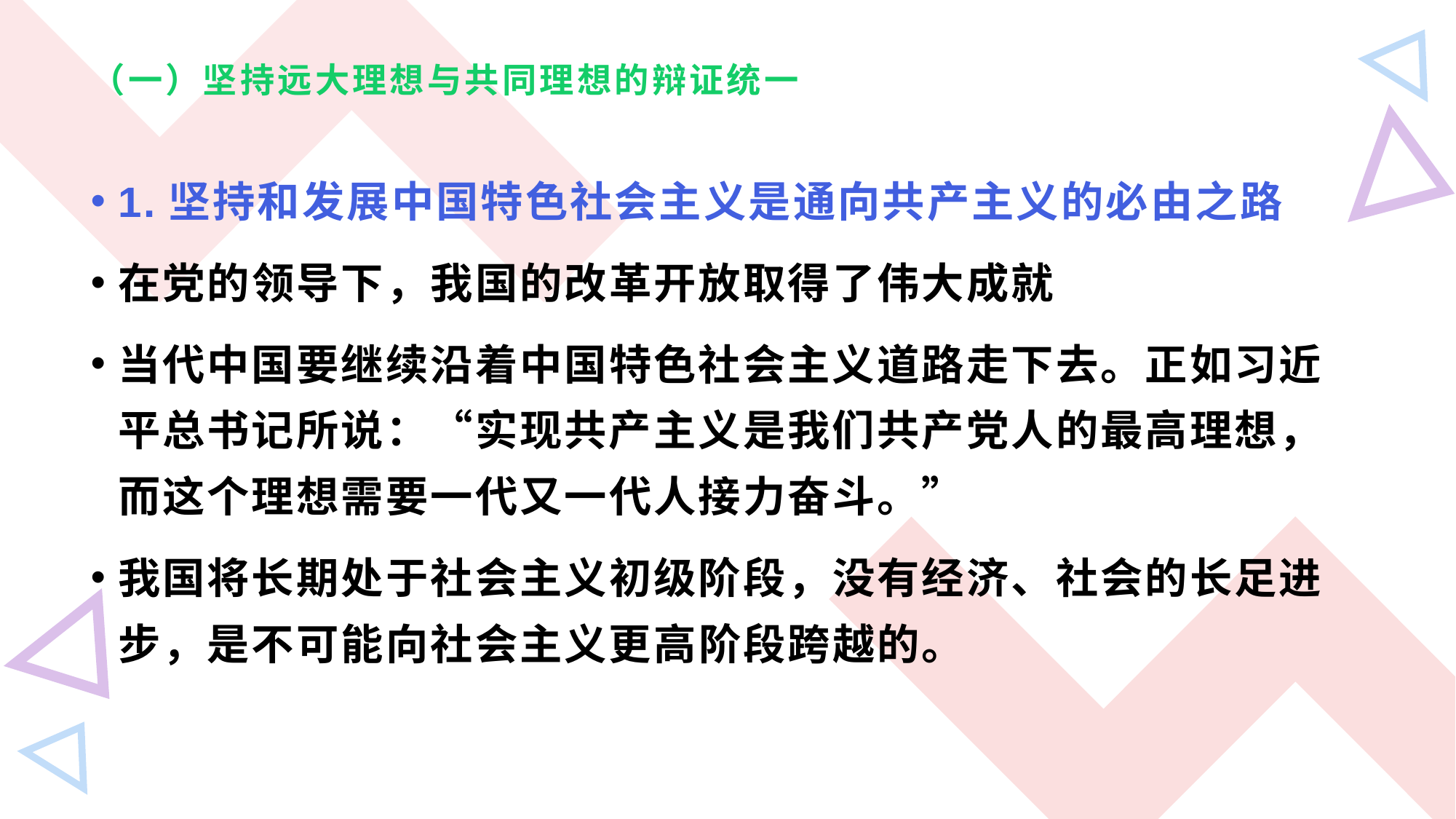

# （一）坚持远大理想与共同理想的辩证统一
1.坚持和发展中国特色社会主义是通向共产主义的必由之路
在党的领导下，我国的改革开放取得了伟大成就
当代中国要继续沿着中国特色社会主义道路走下去。正如习近平总书记所说：“实现共产主义是我们共产党人的最高理想，而这个理想需要一代又一代人接力奋斗。”
我国将长期处于社会主义初级阶段，没有经济、社会的长足进步，是不可能向社会主义更高阶段跨越的。